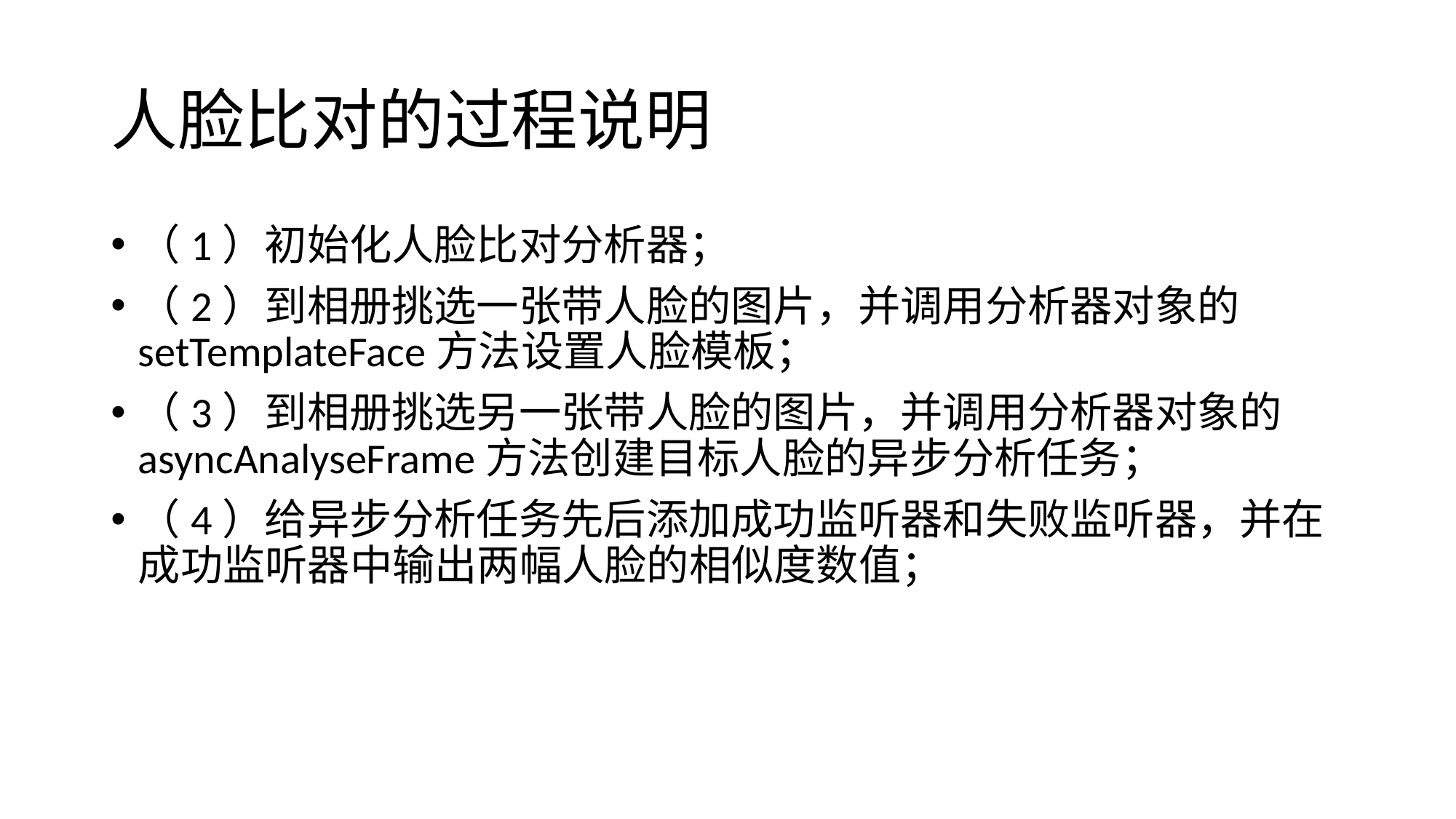

# 人脸比对的过程说明
（1）初始化人脸比对分析器；
（2）到相册挑选一张带人脸的图片，并调用分析器对象的setTemplateFace方法设置人脸模板；
（3）到相册挑选另一张带人脸的图片，并调用分析器对象的asyncAnalyseFrame方法创建目标人脸的异步分析任务；
（4）给异步分析任务先后添加成功监听器和失败监听器，并在成功监听器中输出两幅人脸的相似度数值；